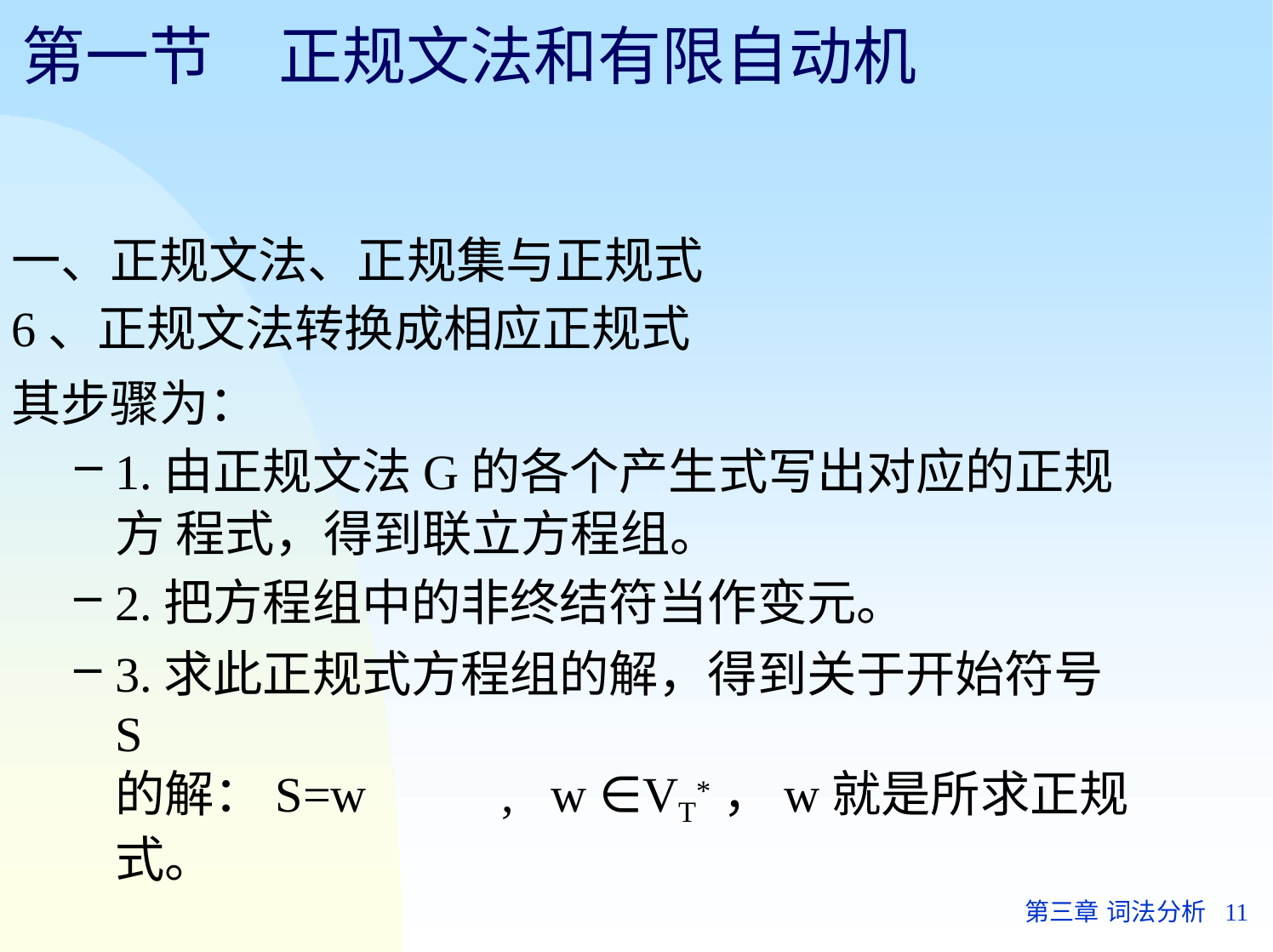

# 第一节	正规文法和有限自动机
一、正规文法、正规集与正规式
6、正规文法转换成相应正规式
其步骤为：
1.由正规文法G的各个产生式写出对应的正规方 程式，得到联立方程组。
2.把方程组中的非终结符当作变元。
3.求此正规式方程组的解，得到关于开始符号S
的解：S=w	,	w ∈VT*，w就是所求正规式。
第三章 词法分析	11